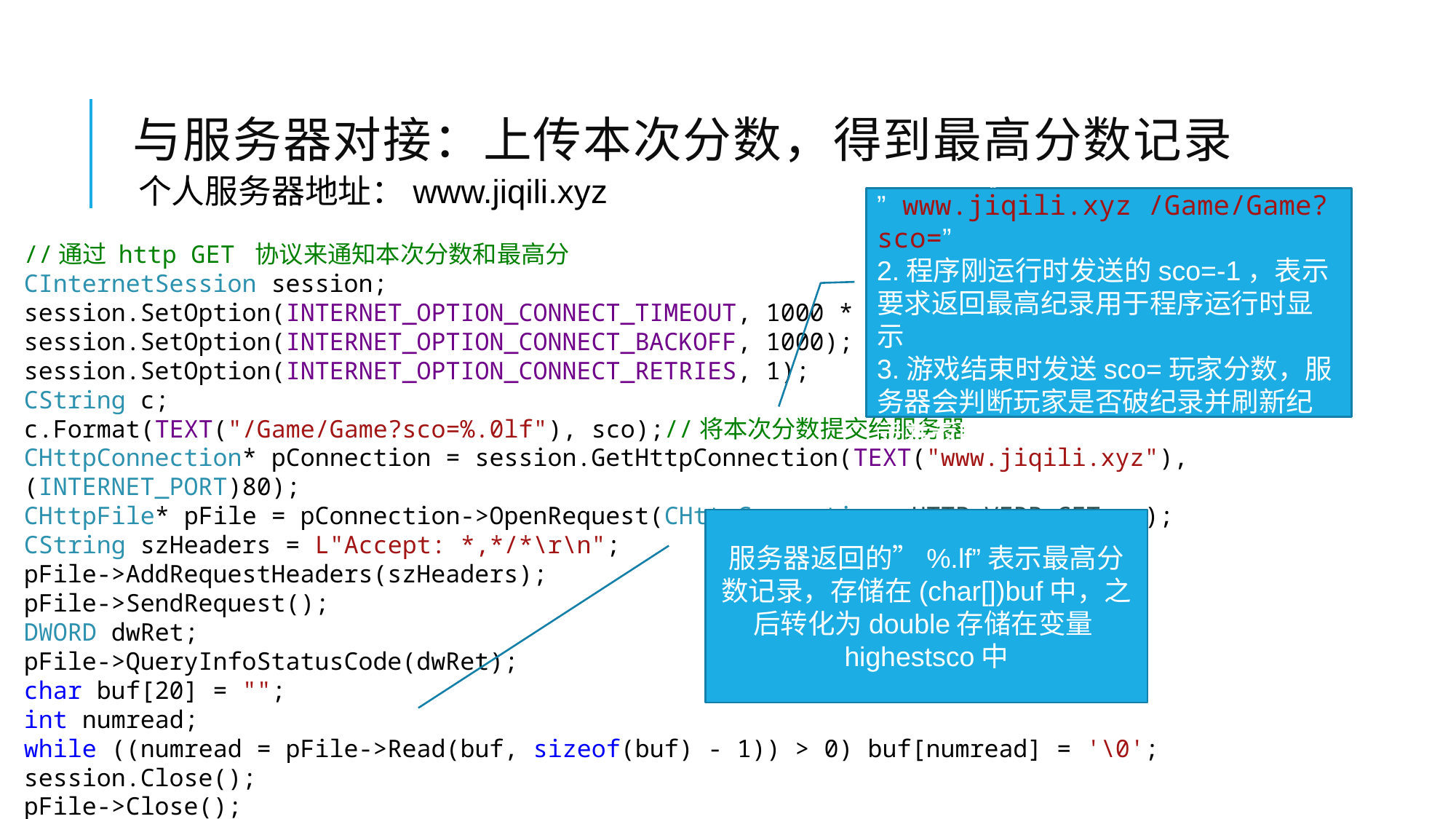

# 与服务器对接：上传本次分数，得到最高分数记录
个人服务器地址：www.jiqili.xyz
1.用Get()协议发送URL
” www.jiqili.xyz /Game/Game?sco=”
2.程序刚运行时发送的sco=-1，表示要求返回最高纪录用于程序运行时显示
3.游戏结束时发送sco=玩家分数，服务器会判断玩家是否破纪录并刷新纪录并返回最高纪录
//通过 http GET 协议来通知本次分数和最高分
CInternetSession session;
session.SetOption(INTERNET_OPTION_CONNECT_TIMEOUT, 1000 * 20);
session.SetOption(INTERNET_OPTION_CONNECT_BACKOFF, 1000);
session.SetOption(INTERNET_OPTION_CONNECT_RETRIES, 1);
CString c;
c.Format(TEXT("/Game/Game?sco=%.0lf"), sco);//将本次分数提交给服务器
CHttpConnection* pConnection = session.GetHttpConnection(TEXT("www.jiqili.xyz"), (INTERNET_PORT)80);
CHttpFile* pFile = pConnection->OpenRequest(CHttpConnection::HTTP_VERB_GET, c);
CString szHeaders = L"Accept: *,*/*\r\n";
pFile->AddRequestHeaders(szHeaders);
pFile->SendRequest();
DWORD dwRet;
pFile->QueryInfoStatusCode(dwRet);
char buf[20] = "";
int numread;
while ((numread = pFile->Read(buf, sizeof(buf) - 1)) > 0) buf[numread] = '\0';
session.Close();
pFile->Close();
delete pFile;
服务器返回的”%.lf”表示最高分数记录，存储在(char[])buf中，之后转化为double存储在变量highestsco中